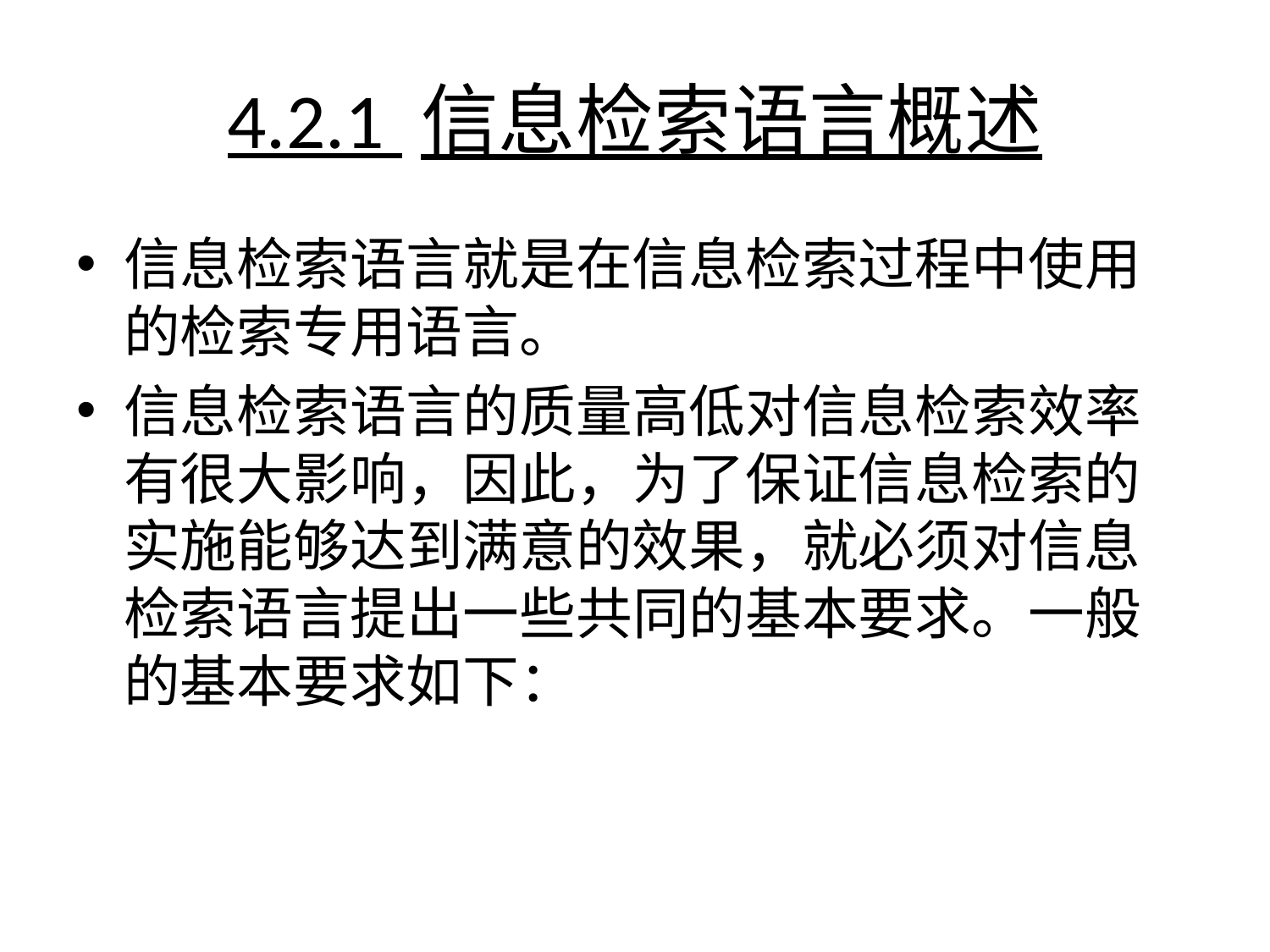

# 4.2.1 信息检索语言概述
信息检索语言就是在信息检索过程中使用的检索专用语言。
信息检索语言的质量高低对信息检索效率有很大影响，因此，为了保证信息检索的实施能够达到满意的效果，就必须对信息检索语言提出一些共同的基本要求。一般的基本要求如下：